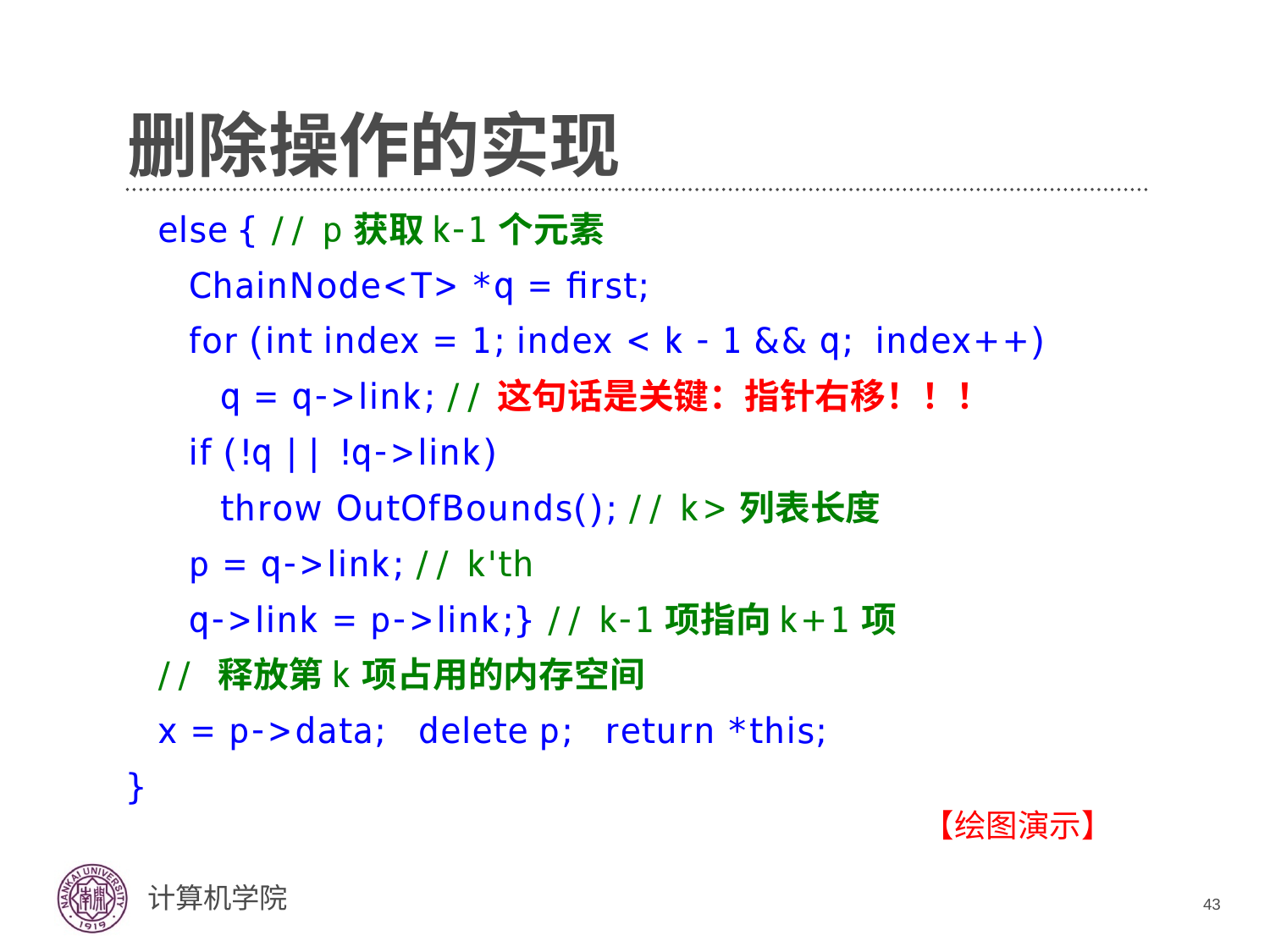

# 删除操作的实现
   else { // p获取k-1个元素
      ChainNode<T> *q = first;
      for (int index = 1; index < k - 1 && q;  index++)
         q = q->link; //这句话是关键：指针右移！！！
      if (!q || !q->link)
         throw OutOfBounds(); // k>列表长度
      p = q->link; // k'th
      q->link = p->link;} // k-1项指向k+1项
   // 释放第k项占用的内存空间
   x = p->data;   delete p;   return *this;
}
【绘图演示】
43